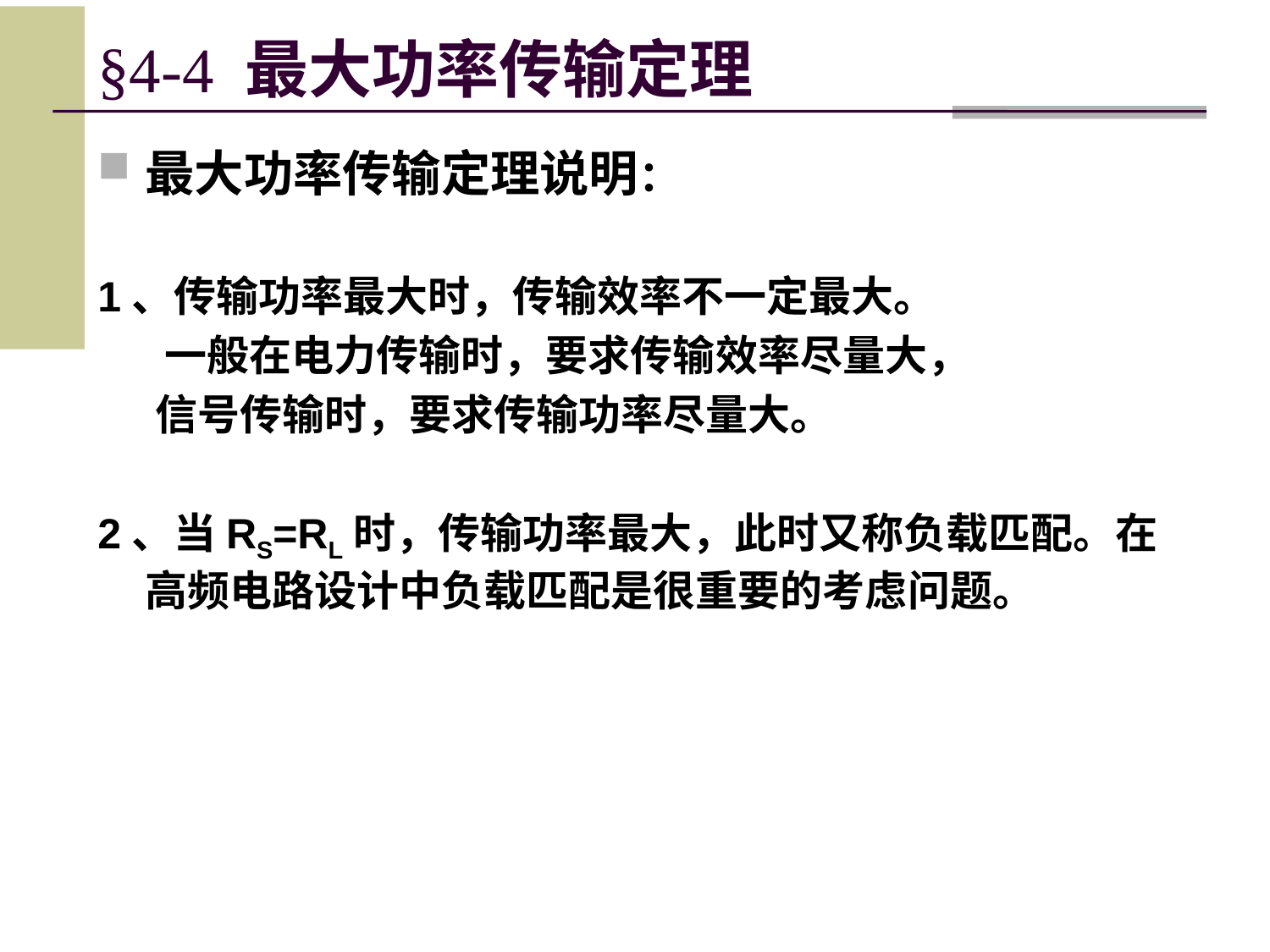

# §4-4 最大功率传输定理
最大功率传输定理说明：

1、传输功率最大时，传输效率不一定最大。
      一般在电力传输时，要求传输效率尽量大，
     信号传输时，要求传输功率尽量大。

2、当RS=RL时，传输功率最大，此时又称负载匹配。在高频电路设计中负载匹配是很重要的考虑问题。